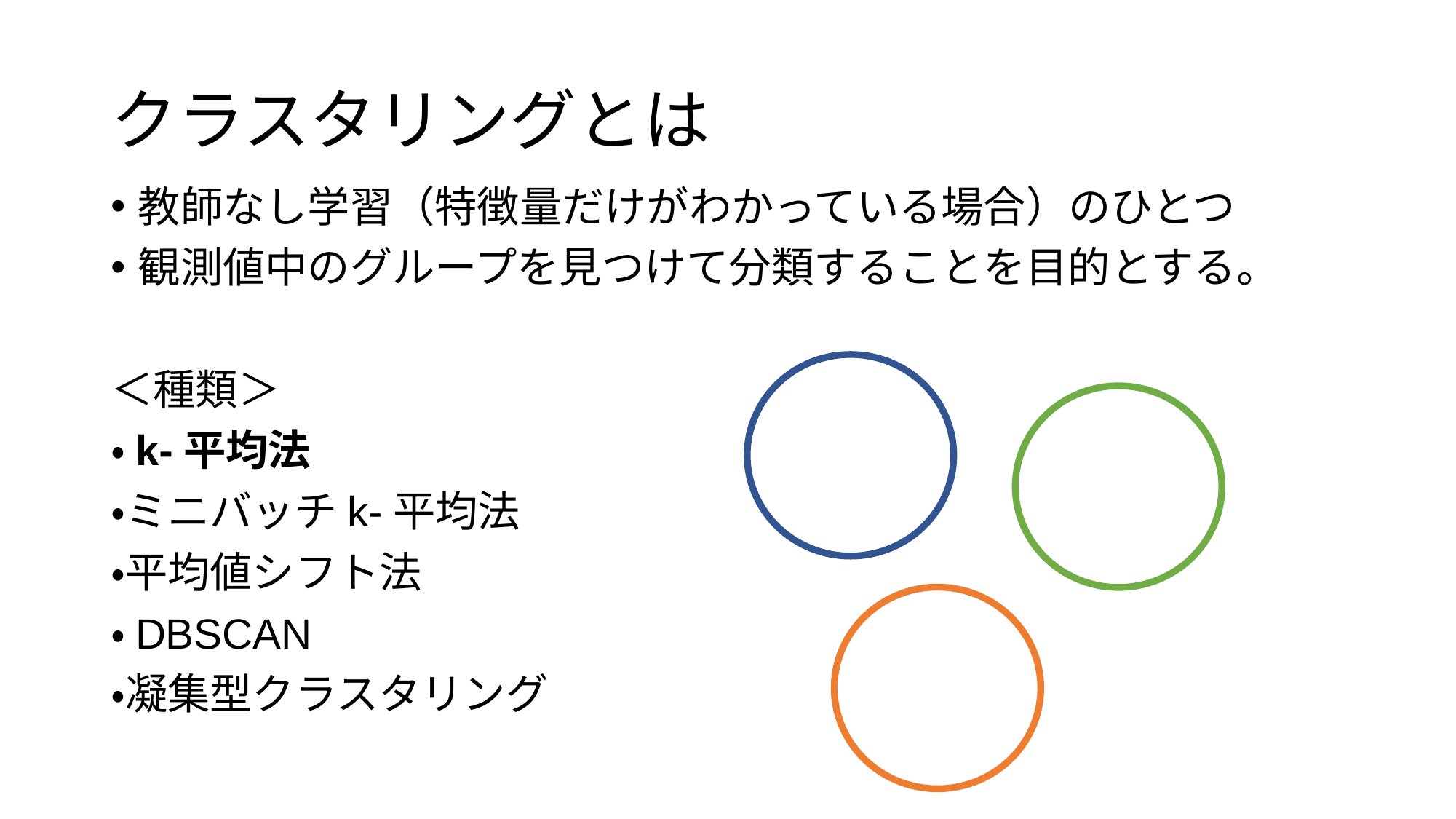

# クラスタリングとは
教師なし学習（特徴量だけがわかっている場合）のひとつ
観測値中のグループを見つけて分類することを目的とする。

＜種類＞
・k-平均法
・ミニバッチk-平均法
・平均値シフト法
・DBSCAN
・凝集型クラスタリング